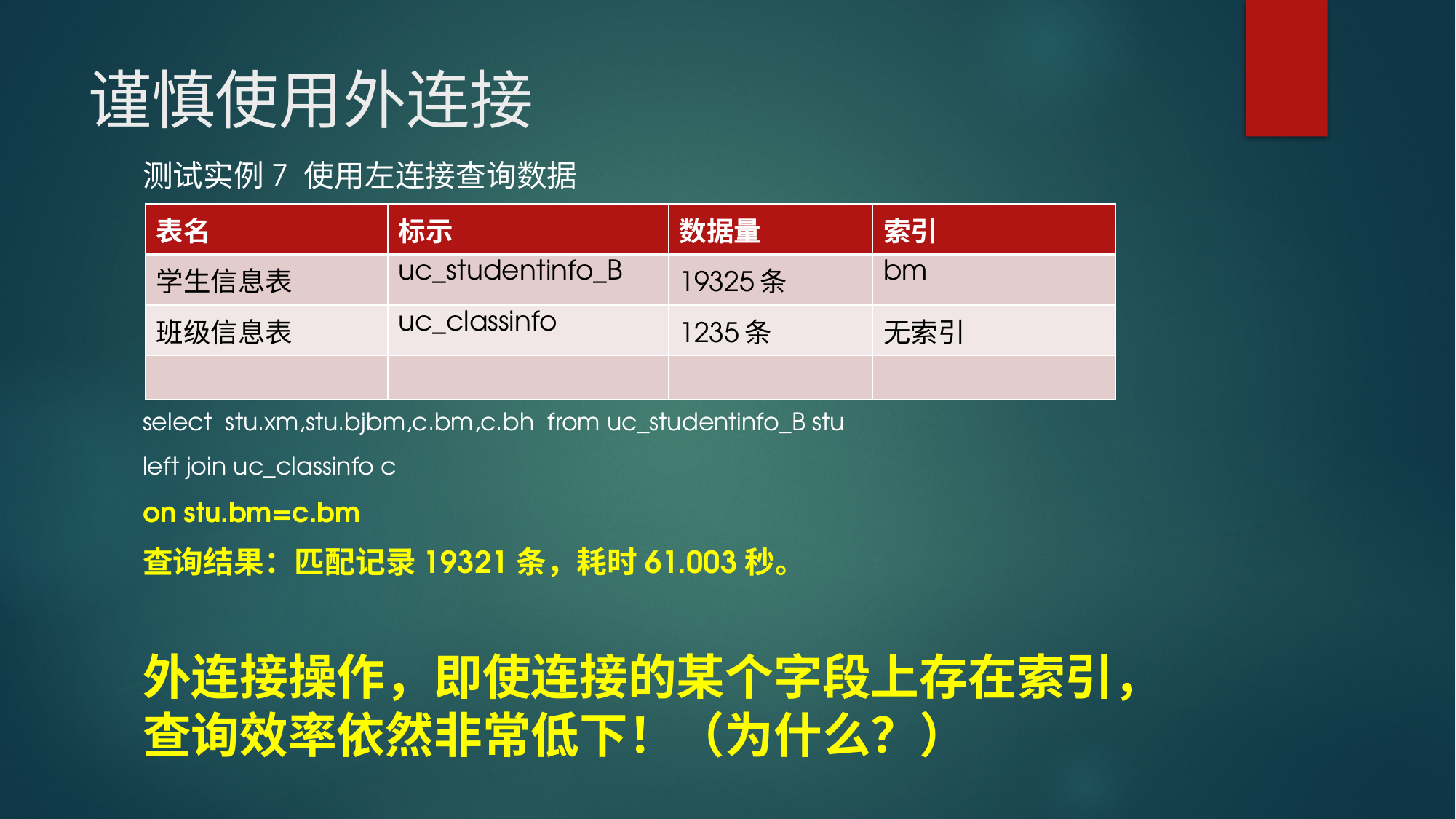

# 谨慎使用外连接
测试实例7 使用左连接查询数据

select  stu.xm,stu.bjbm,c.bm,c.bh  from uc_studentinfo_B stu
left join uc_classinfo c
on stu.bm=c.bm
查询结果：匹配记录19321条，耗时61.003秒。

外连接操作，即使连接的某个字段上存在索引，查询效率依然非常低下！（为什么？）
| 表名 | 标示 | 数据量 | 索引 |
| --- | --- | --- | --- |
| 学生信息表 | uc\_studentinfo\_B | 19325条 | bm |
| 班级信息表 | uc\_classinfo | 1235条 | 无索引 |
|  |  |  |  |